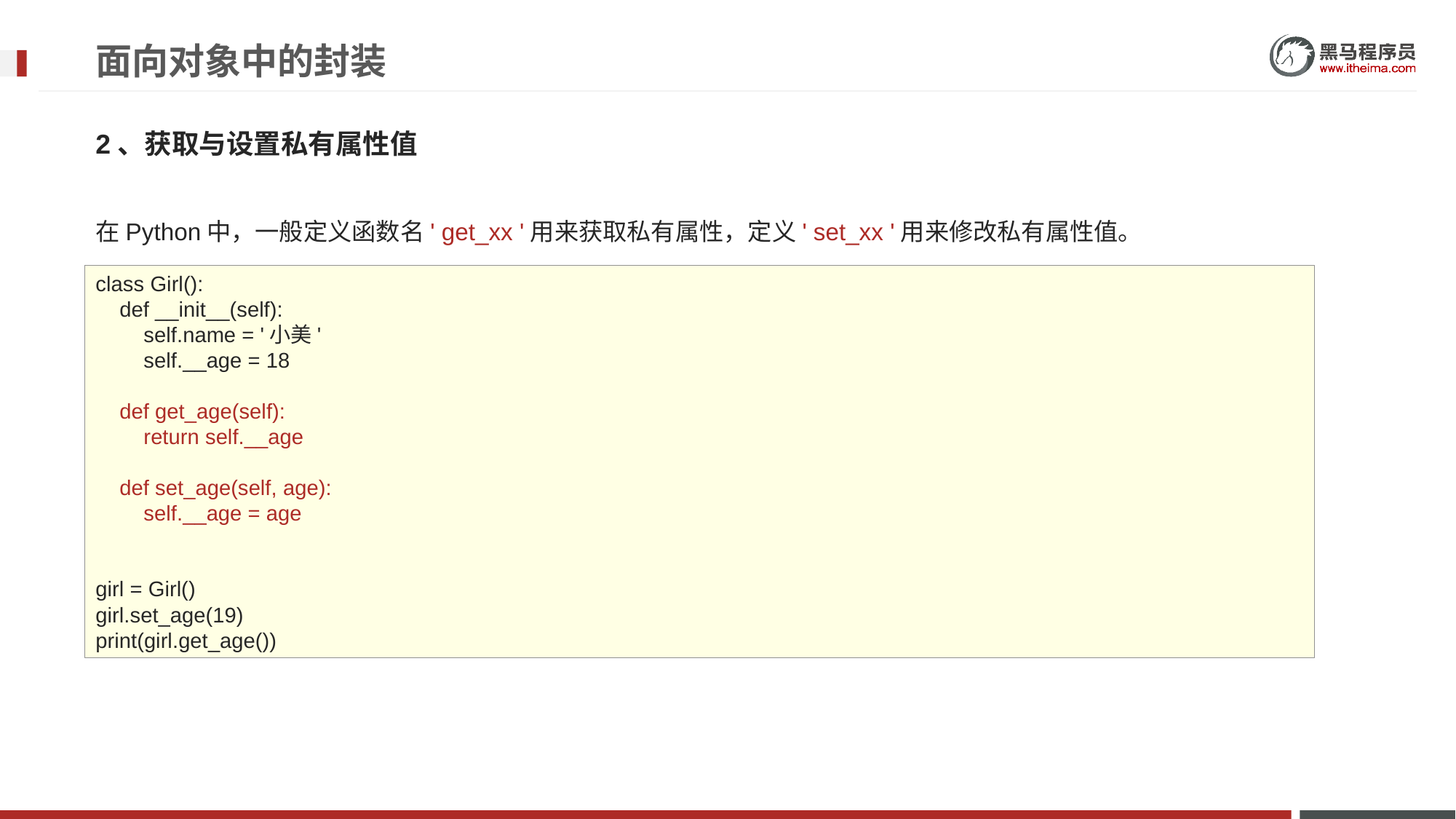

# 面向对象中的封装
2、获取与设置私有属性值
在Python中，一般定义函数名' get_xx '用来获取私有属性，定义' set_xx '用来修改私有属性值。
class Girl():
    def __init__(self):
        self.name = '小美'
        self.__age = 18

    def get_age(self):
        return self.__age

    def set_age(self, age):
        self.__age = age

girl = Girl()
girl.set_age(19)
print(girl.get_age())